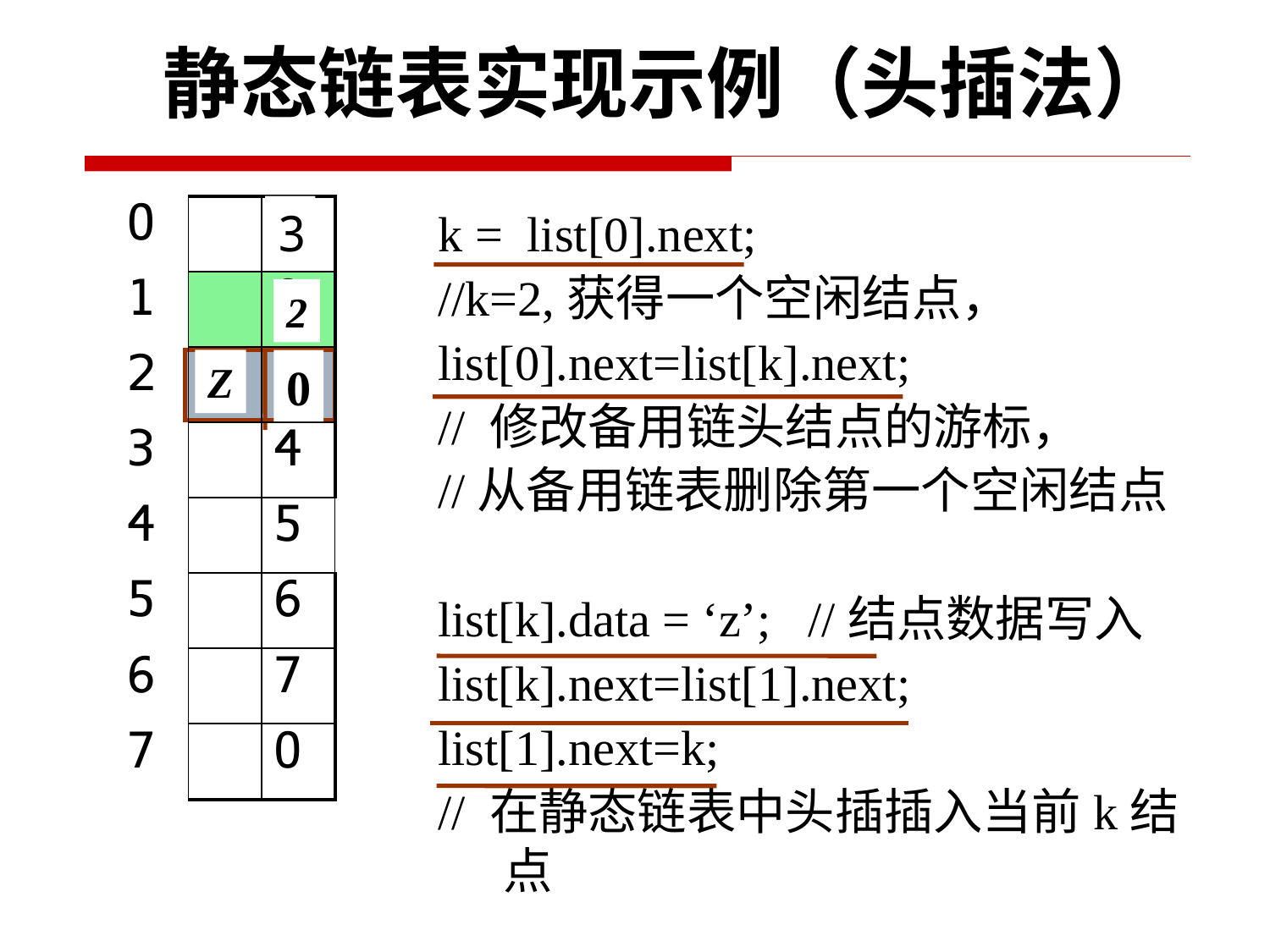

静态链表实现示例（头插法）
| 0 |  | 2 |
| --- | --- | --- |
| 1 |  | 0 |
| 2 |  | 3 |
| 3 |  | 4 |
| 4 |  | 5 |
| 5 |  | 6 |
| 6 |  | 7 |
| 7 |  | 0 |
3
k =  list[0].next;
//k=2,获得一个空闲结点，
list[0].next=list[k].next;
// 修改备用链头结点的游标，
//从备用链表删除第一个空闲结点

list[k].data = ‘z’;   //结点数据写入
list[k].next=list[1].next;
list[1].next=k;
// 在静态链表中头插插入当前k结点

2

Z
0